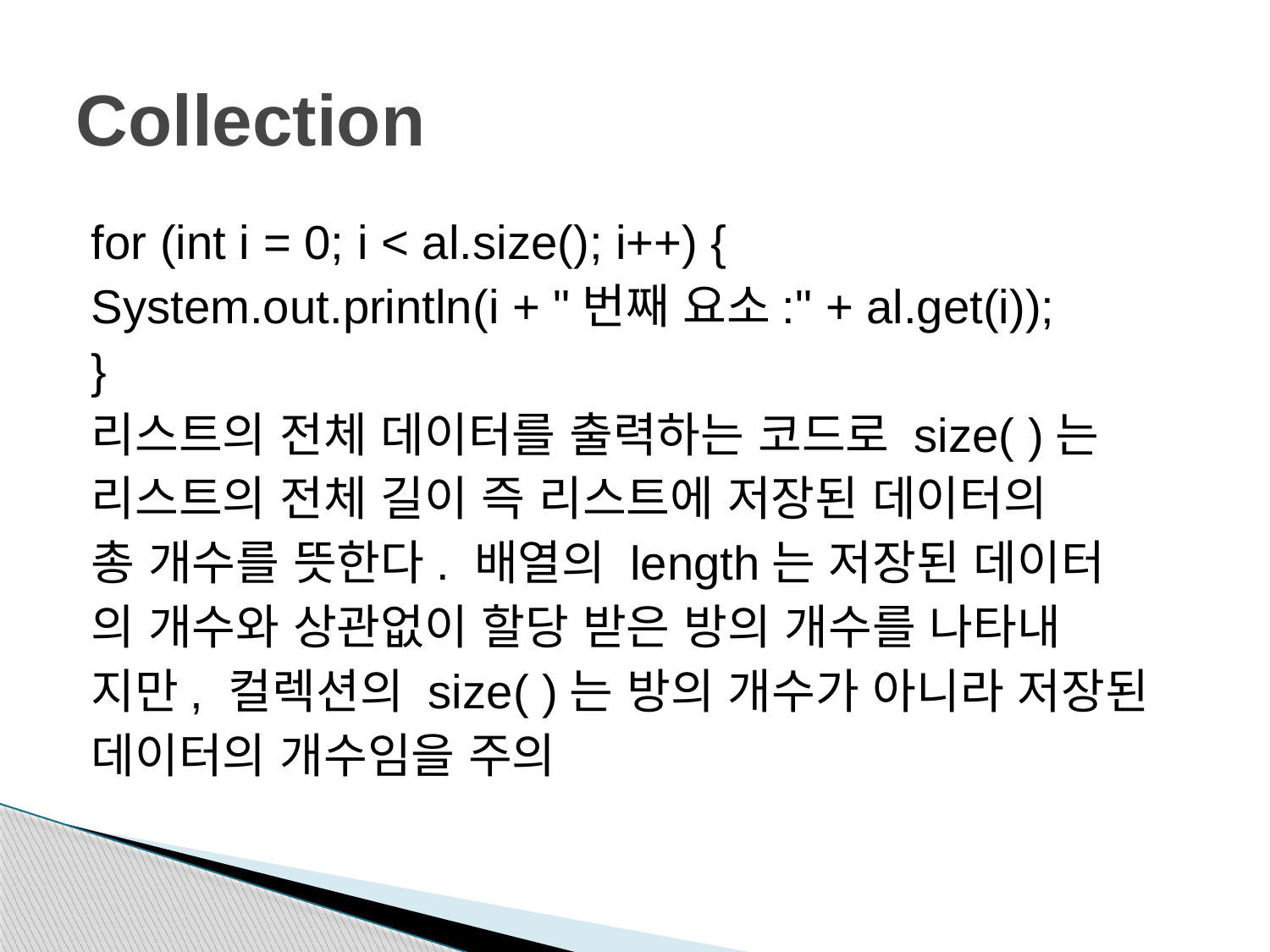

# Collection
for (int i = 0; i < al.size(); i++) {
System.out.println(i + "번째 요소:" + al.get(i));
}
리스트의 전체 데이터를 출력하는 코드로 size( )는
리스트의 전체 길이 즉 리스트에 저장된 데이터의
총 개수를 뜻한다. 배열의 length는 저장된 데이터
의 개수와 상관없이 할당 받은 방의 개수를 나타내
지만, 컬렉션의 size( )는 방의 개수가 아니라 저장된
데이터의 개수임을 주의